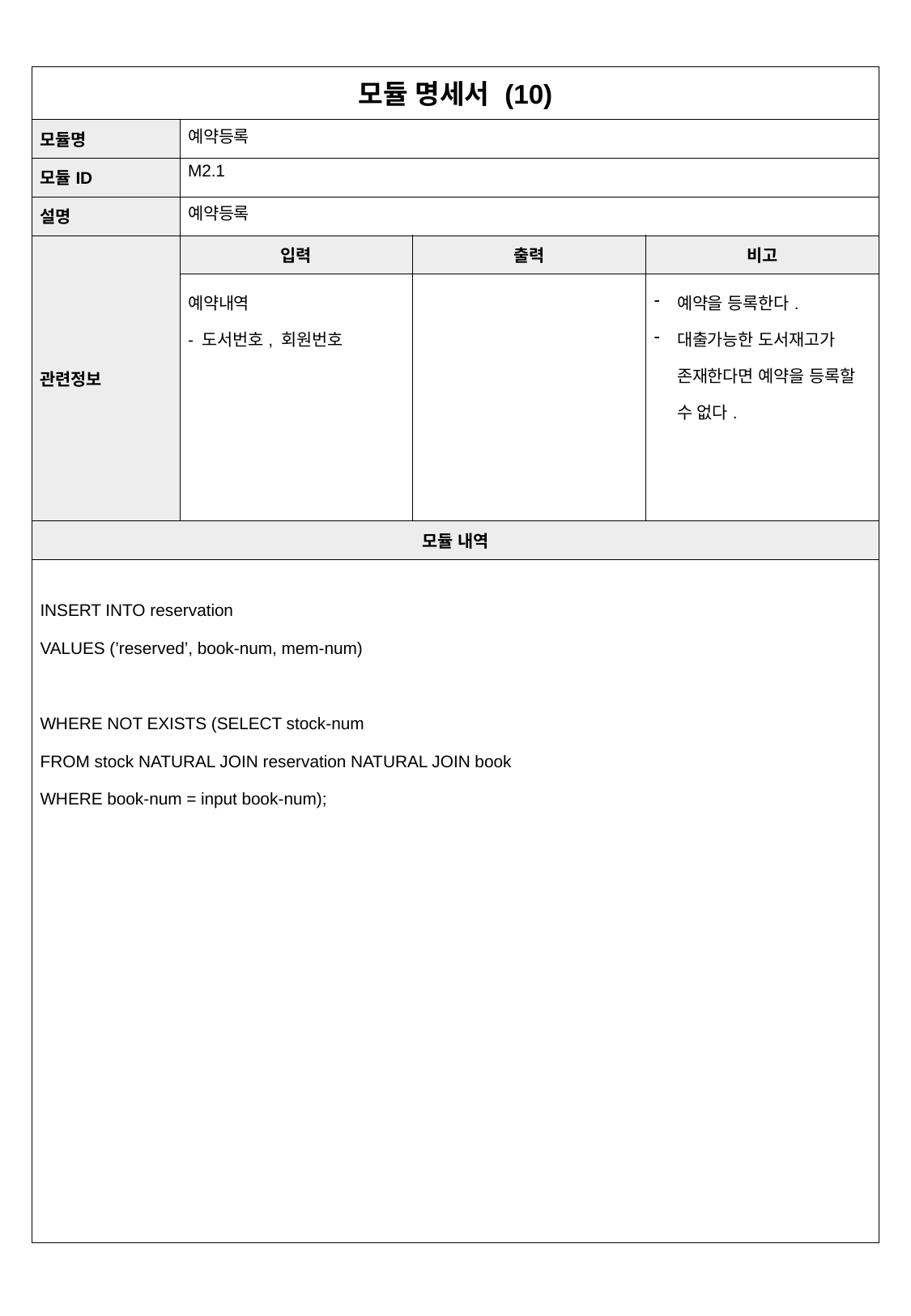

| 모듈 명세서 (10) | 주문신청서작성 |  |  |
| --- | --- | --- | --- |
| 모듈명 | 예약등록 |  |  |
| 모듈ID | M2.1 |  |  |
| 설명 | 예약등록 |  |  |
| 관련정보 | 입력 | 출력 | 비고 |
|  | 예약내역 - 도서번호, 회원번호 |  | 예약을 등록한다. 대출가능한 도서재고가 존재한다면 예약을 등록할 수 없다. |
| 모듈 내역 |  |  |  |
| INSERT INTO reservation VALUES (’reserved’, book-num, mem-num) WHERE NOT EXISTS (SELECT stock-num FROM stock NATURAL JOIN reservation NATURAL JOIN book WHERE book-num = input book-num); |  |  |  |